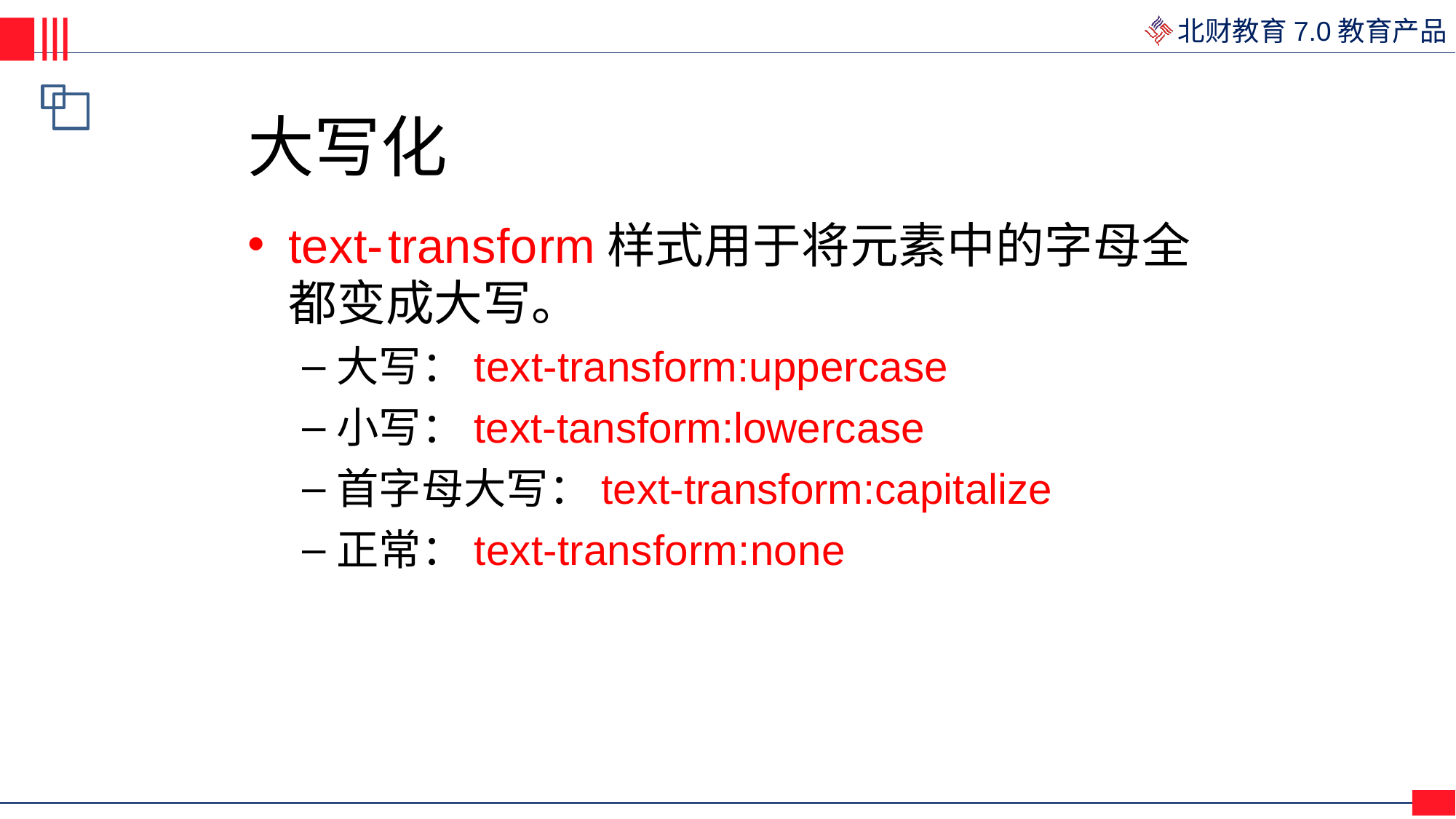

# 大写化
text-transform样式用于将元素中的字母全都变成大写。
大写：text-transform:uppercase
小写：text-tansform:lowercase
首字母大写：text-transform:capitalize
正常：text-transform:none